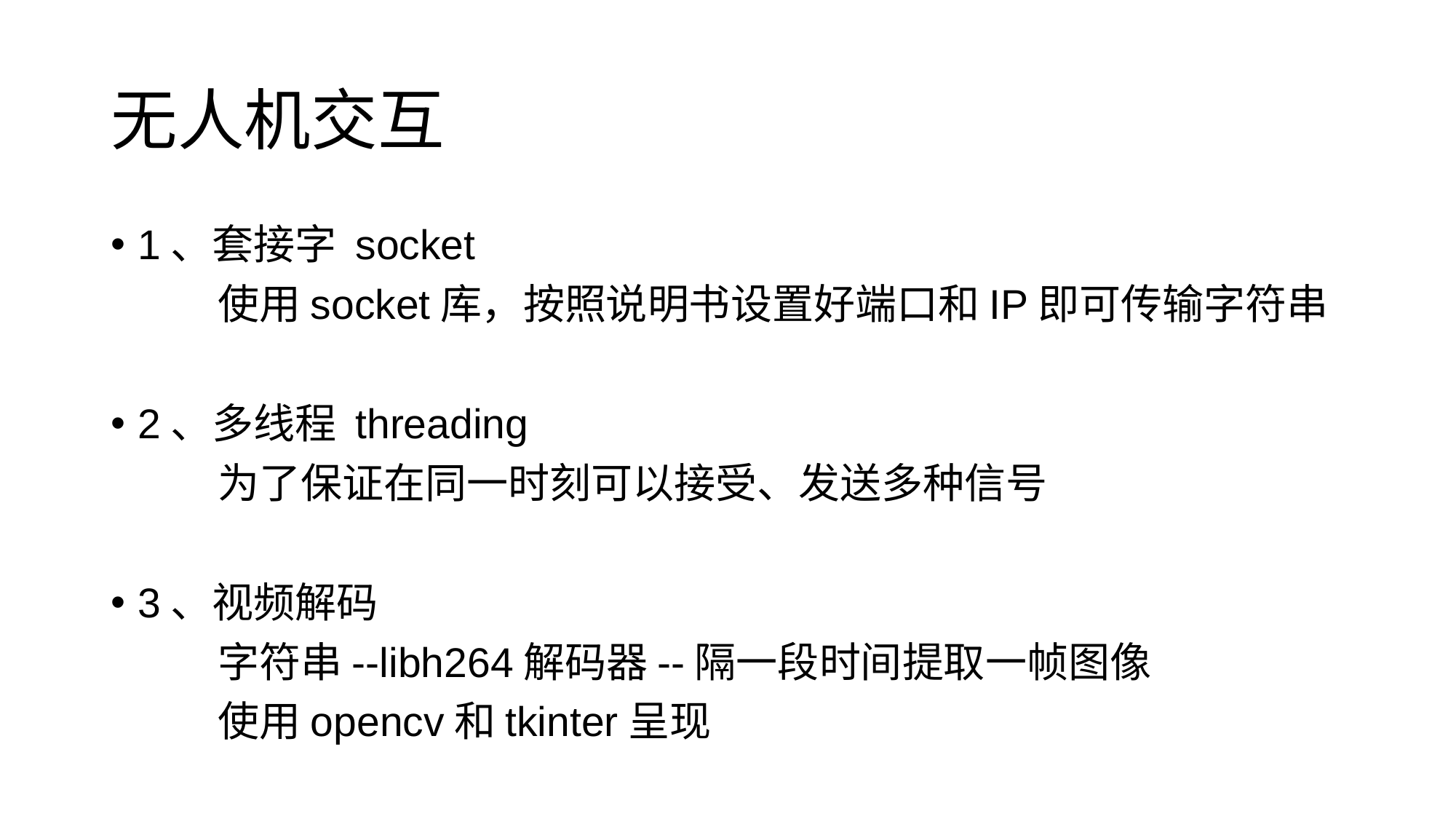

# 无人机交互
1、套接字 socket
	使用socket库，按照说明书设置好端口和IP即可传输字符串

2、多线程 threading
	为了保证在同一时刻可以接受、发送多种信号

3、视频解码
	字符串--libh264解码器--隔一段时间提取一帧图像
	使用opencv和tkinter呈现